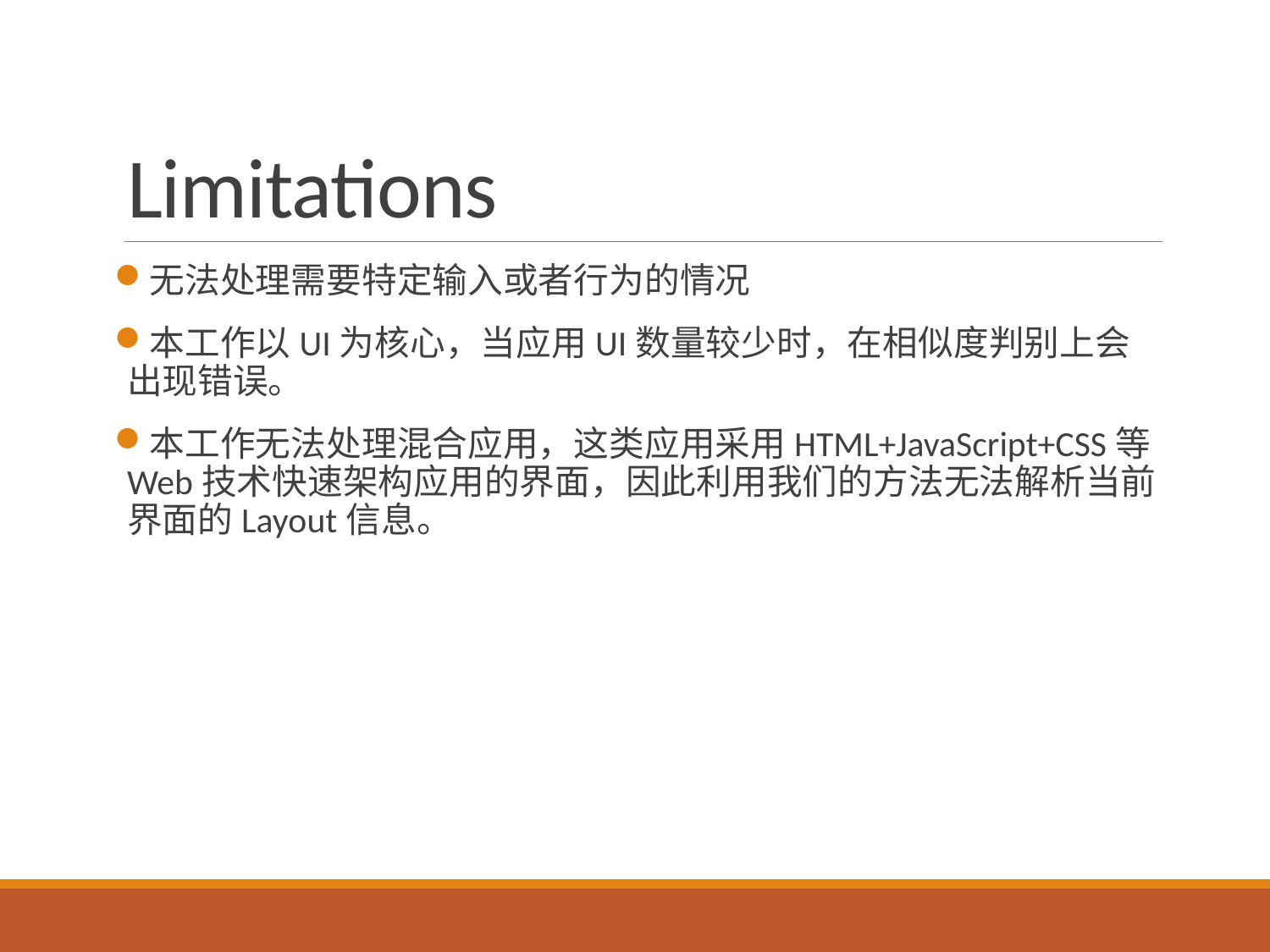

# Limitations
无法处理需要特定输入或者行为的情况
本工作以UI为核心，当应用UI数量较少时，在相似度判别上会出现错误。
本工作无法处理混合应用，这类应用采用HTML+JavaScript+CSS等Web技术快速架构应用的界面，因此利用我们的方法无法解析当前界面的Layout信息。